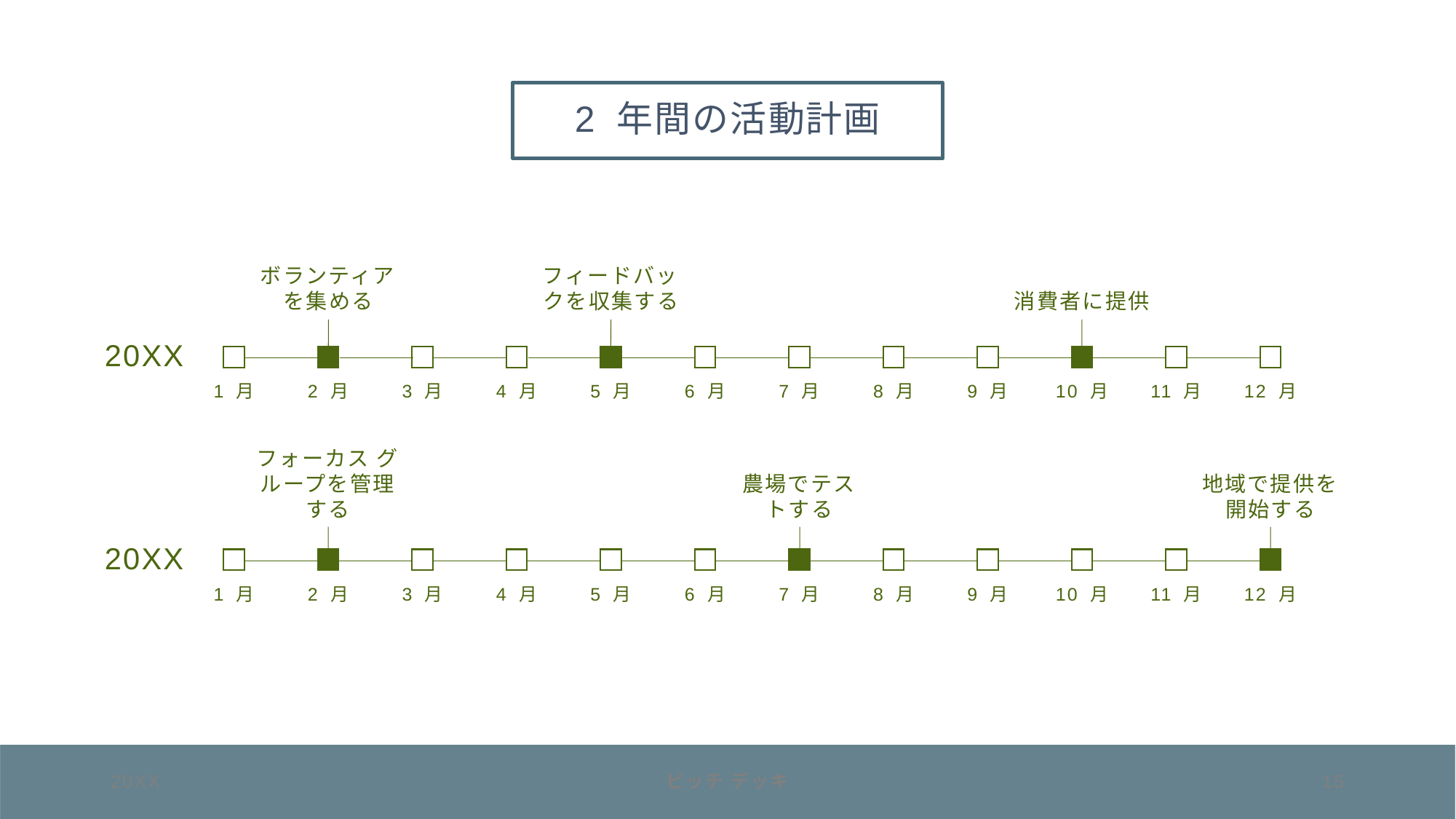

# 2 年間の活動計画
ボランティアを集める
フィードバックを収集する
消費者に提供
20XX
1 月
2 月
3 月
4 月
5 月
6 月
7 月
8 月
9 月
10 月
11 月
12 月
フォーカス グループを管理する
農場でテストする
地域で提供を開始する
20XX
1 月
2 月
3 月
4 月
5 月
6 月
7 月
8 月
9 月
10 月
11 月
12 月
20XX
ピッチ デッキ
15